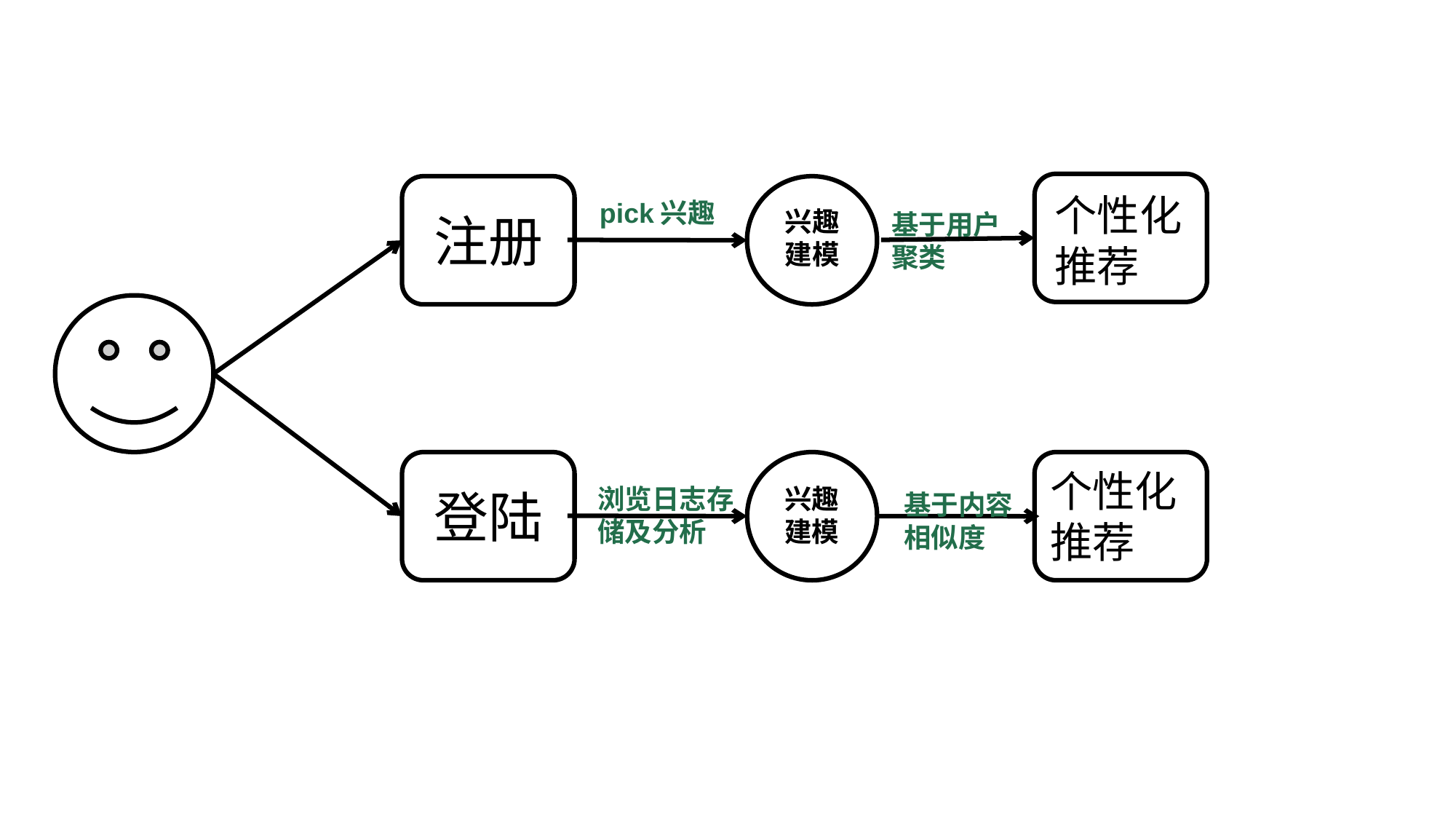

个性化推荐
pick兴趣

兴趣建模
注册
基于用户聚类

个性化推荐
浏览日志存储及分析
兴趣建模
登陆
基于内容相似度